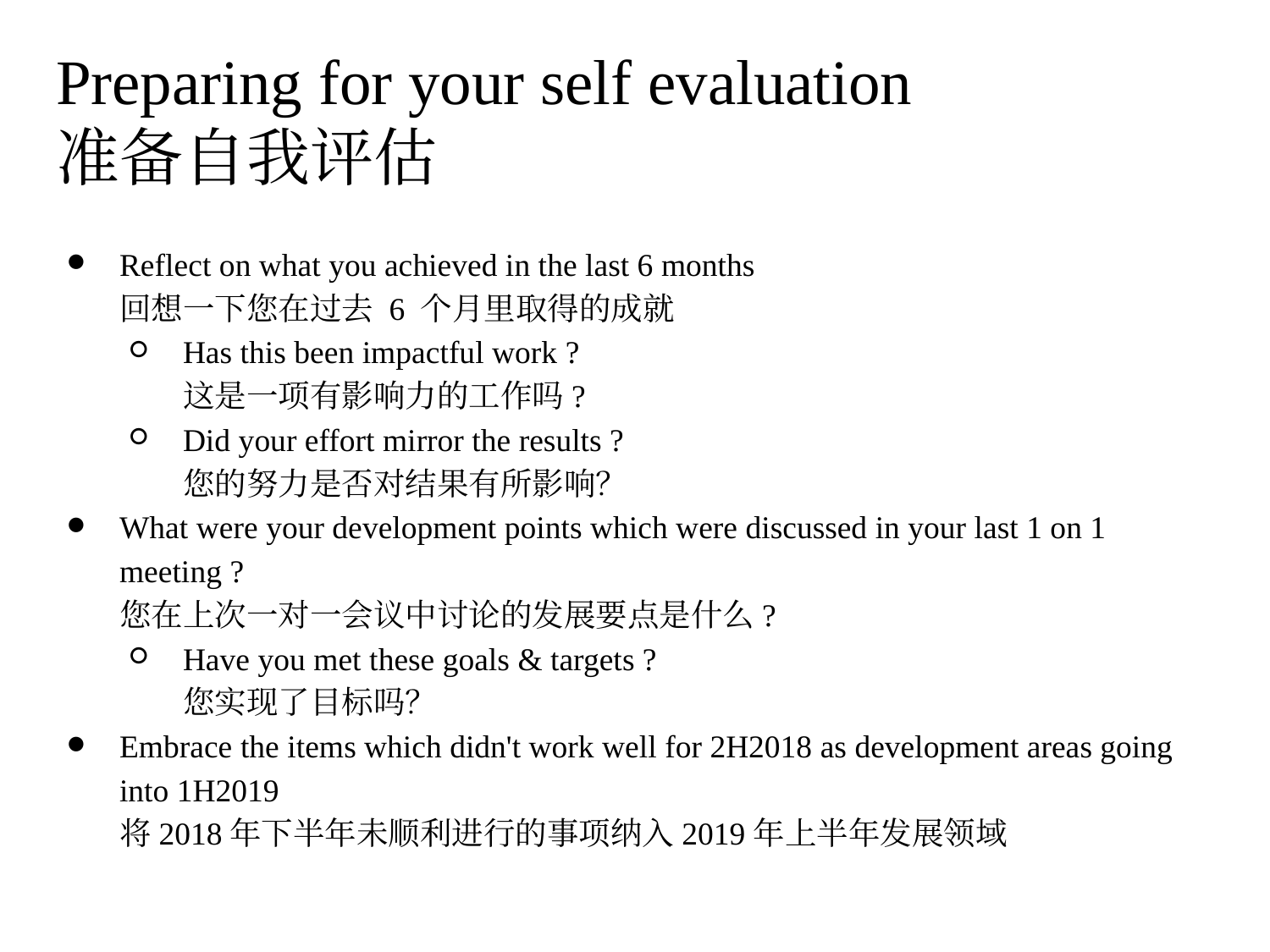

Preparing for your self evaluation
准备自我评估
Reflect on what you achieved in the last 6 months
回想一下您在过去 6 个月里取得的成就
Has this been impactful work ?
这是一项有影响力的工作吗?
Did your effort mirror the results ?
您的努力是否对结果有所影响？
What were your development points which were discussed in your last 1 on 1 meeting ?
您在上次一对一会议中讨论的发展要点是什么?
Have you met these goals & targets ?
您实现了目标吗？
Embrace the items which didn't work well for 2H2018 as development areas going into 1H2019
将2018年下半年未顺利进行的事项纳入2019年上半年发展领域